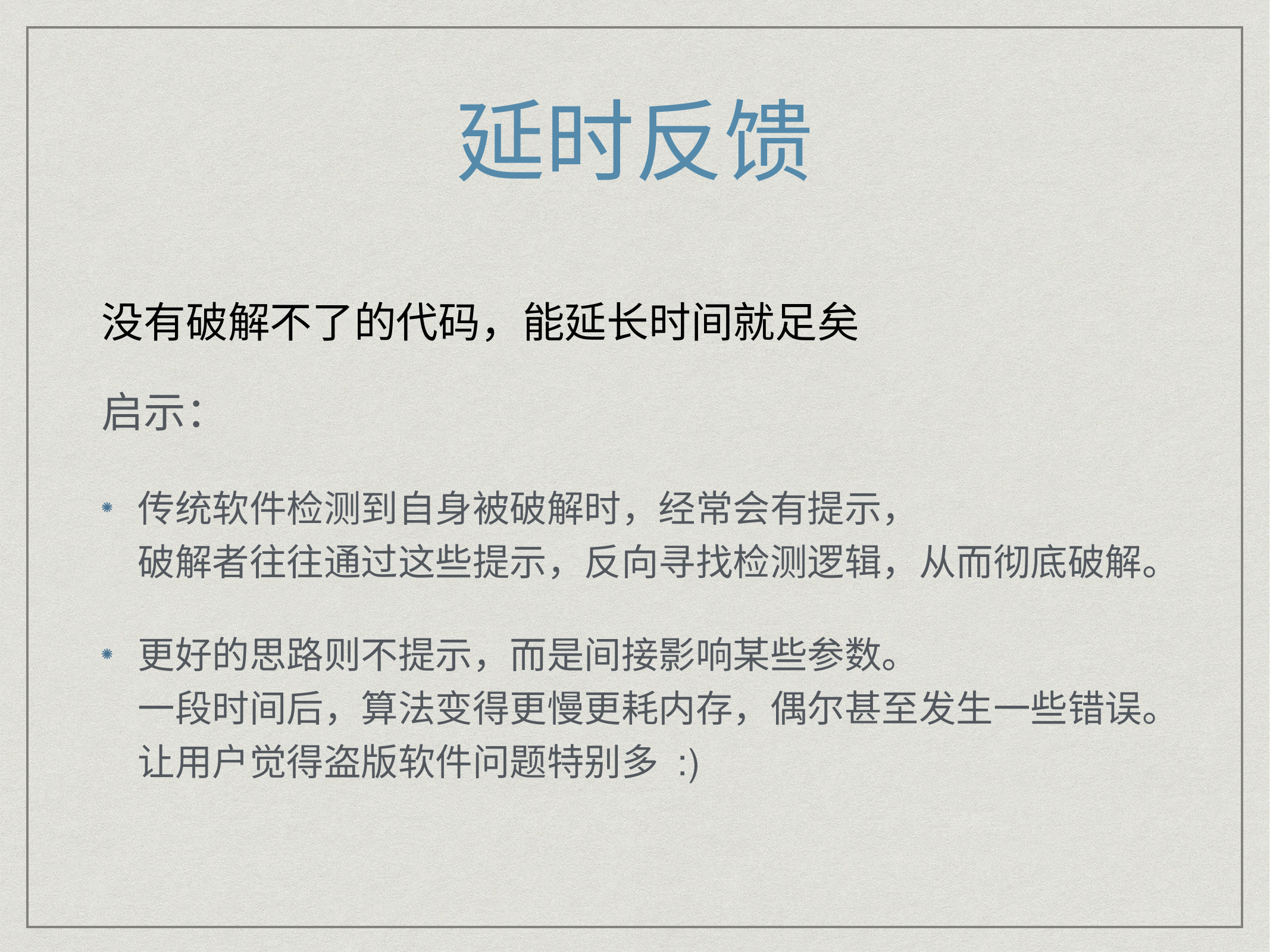

# 延时反馈
没有破解不了的代码，能延长时间就足矣
启示：
传统软件检测到自身被破解时，经常会有提示，
破解者往往通过这些提示，反向寻找检测逻辑，从而彻底破解。
更好的思路则不提示，而是间接影响某些参数。
一段时间后，算法变得更慢更耗内存，偶尔甚至发生一些错误。
让用户觉得盗版软件问题特别多 :)